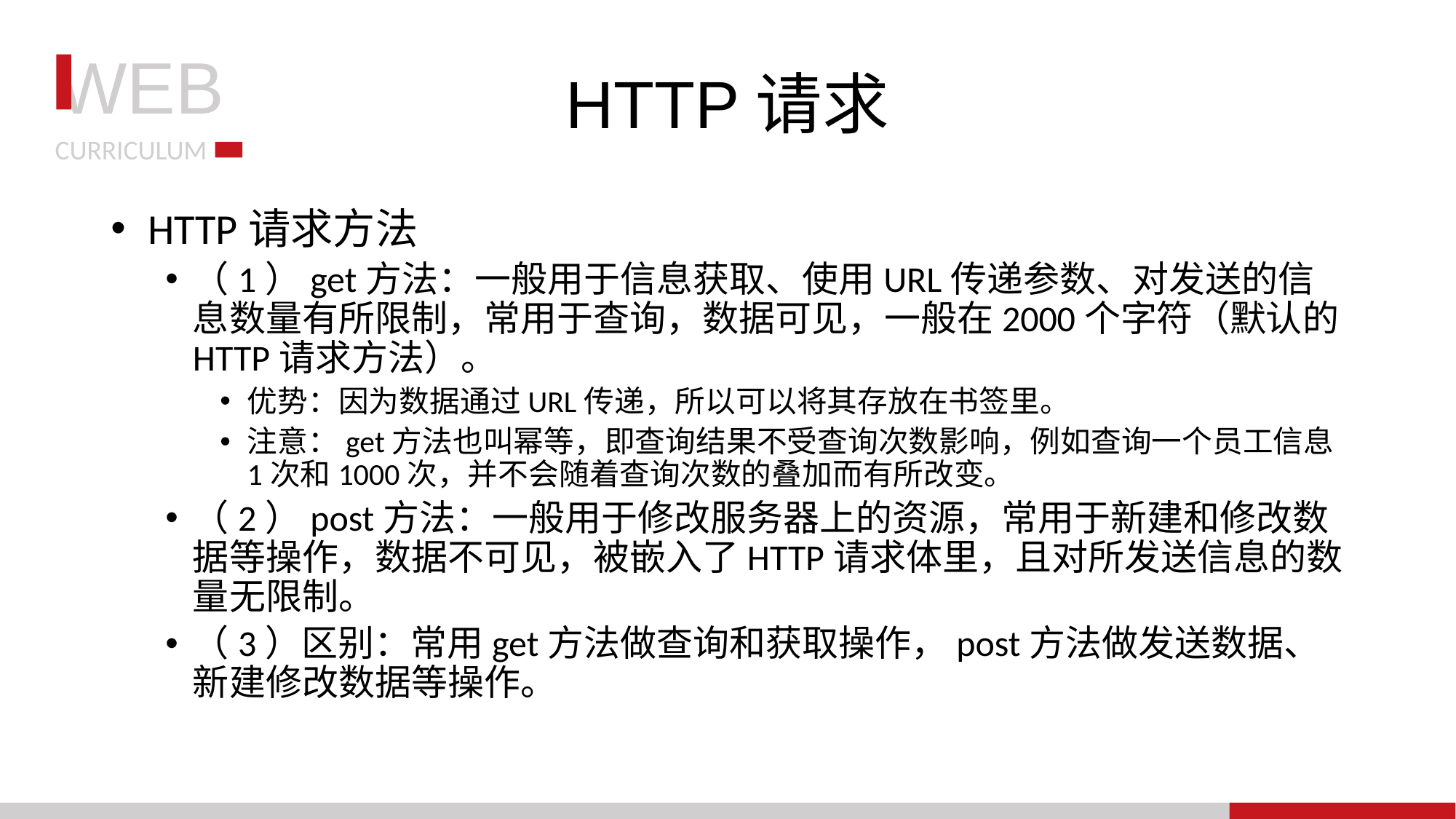

# HTTP请求
 HTTP请求方法
（1）get方法：一般用于信息获取、使用URL传递参数、对发送的信息数量有所限制，常用于查询，数据可见，一般在2000个字符（默认的HTTP请求方法）。
优势：因为数据通过URL传递，所以可以将其存放在书签里。
注意：get方法也叫幂等，即查询结果不受查询次数影响，例如查询一个员工信息1次和1000次，并不会随着查询次数的叠加而有所改变。
（2）post方法：一般用于修改服务器上的资源，常用于新建和修改数据等操作，数据不可见，被嵌入了HTTP请求体里，且对所发送信息的数量无限制。
（3）区别：常用get方法做查询和获取操作，post方法做发送数据、新建修改数据等操作。